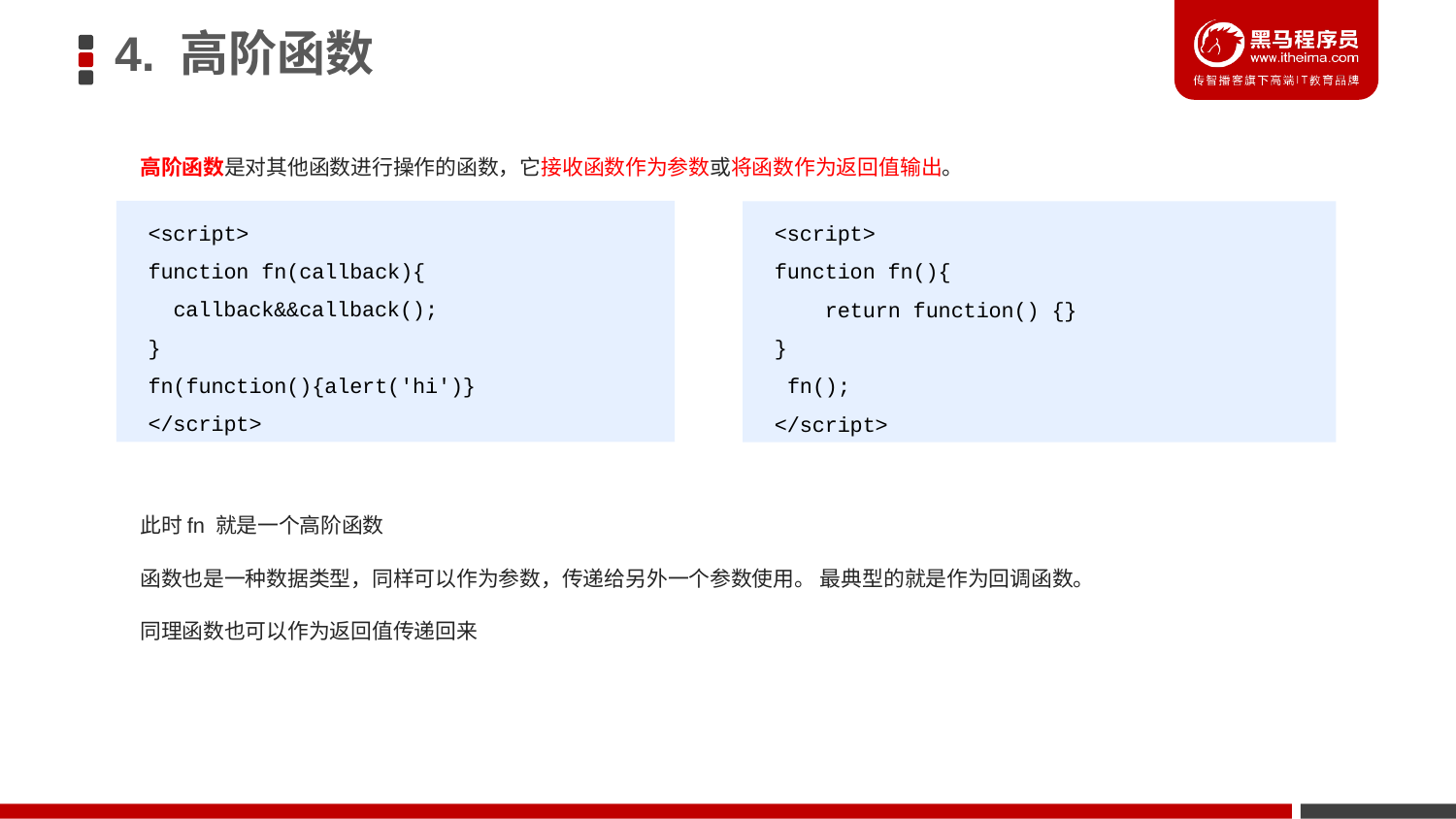

# 4. 高阶函数
高阶函数是对其他函数进行操作的函数，它接收函数作为参数或将函数作为返回值输出。
<script>
function fn(callback){
  callback&&callback();
}
fn(function(){alert('hi')}
</script>
<script>
function fn(){
    return function() {}
}
 fn();
</script>
此时fn 就是一个高阶函数
函数也是一种数据类型，同样可以作为参数，传递给另外一个参数使用。 最典型的就是作为回调函数。
同理函数也可以作为返回值传递回来